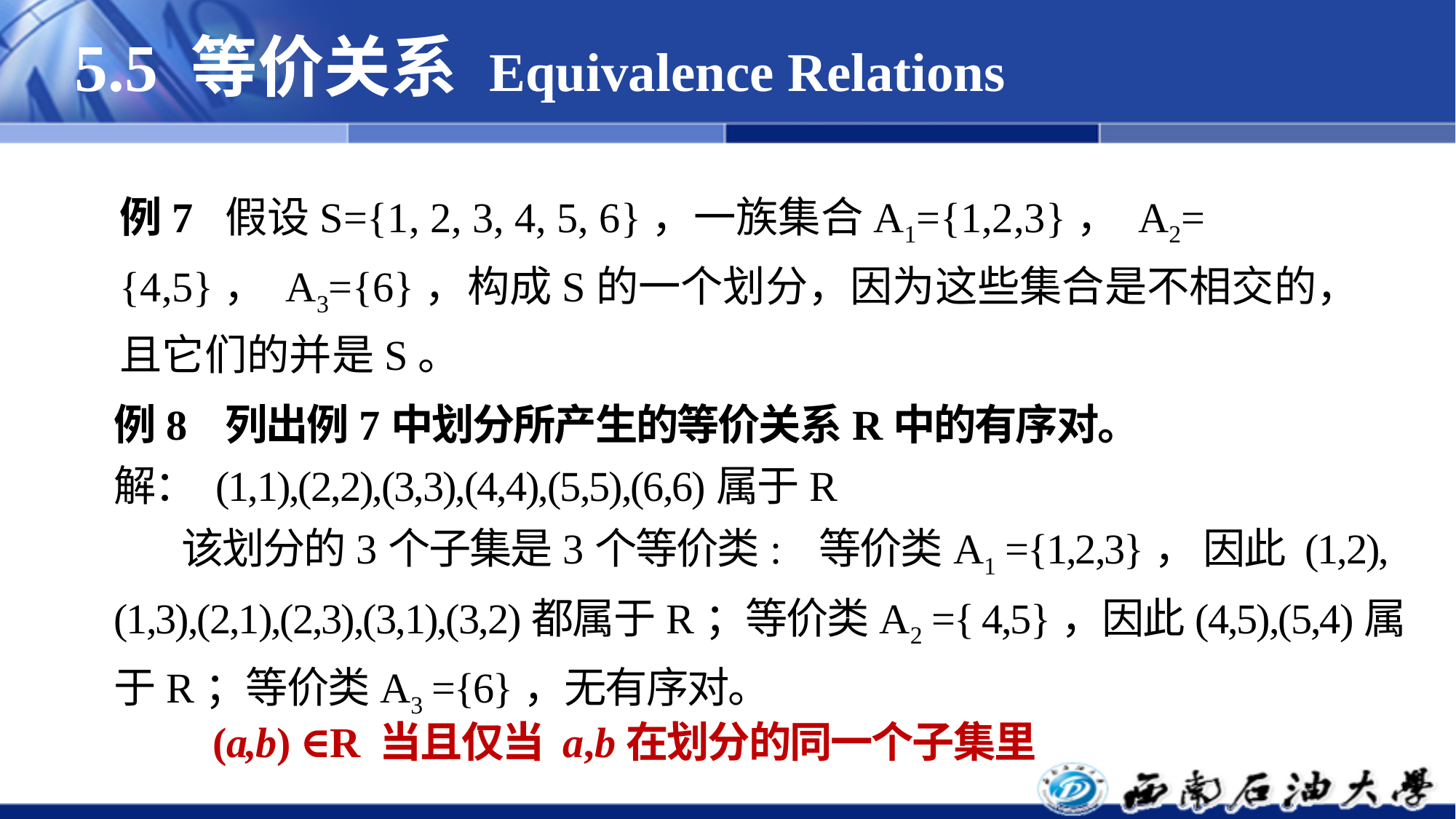

# 5.5 等价关系 Equivalence Relations
例7  假设S={1, 2, 3, 4, 5, 6}，一族集合A1={1,2,3}， A2= {4,5}， A3={6}，构成S的一个划分，因为这些集合是不相交的，且它们的并是S。
例8   列出例7中划分所产生的等价关系R中的有序对。
解： (1,1),(2,2),(3,3),(4,4),(5,5),(6,6)属于R
       该划分的3个子集是3个等价类:   等价类A1 ={1,2,3}， 因此 (1,2),(1,3),(2,1),(2,3),(3,1),(3,2)都属于R；等价类A2 ={ 4,5}，因此(4,5),(5,4)属于R；等价类A3 ={6}，无有序对。
(a,b) ∈R 当且仅当 a,b在划分的同一个子集里